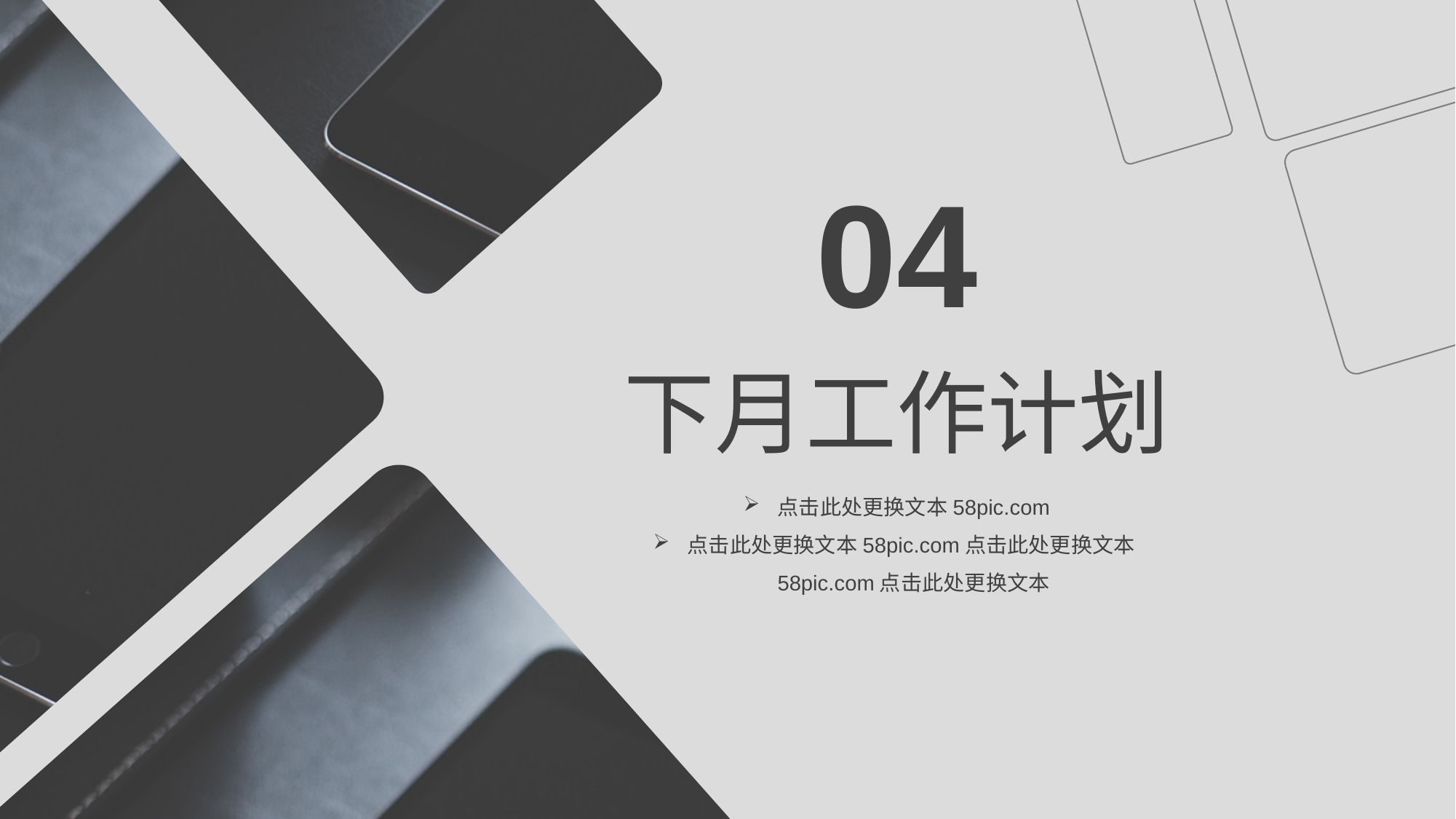

04
下月工作计划
点击此处更换文本58pic.com
点击此处更换文本58pic.com点击此处更换文本58pic.com点击此处更换文本